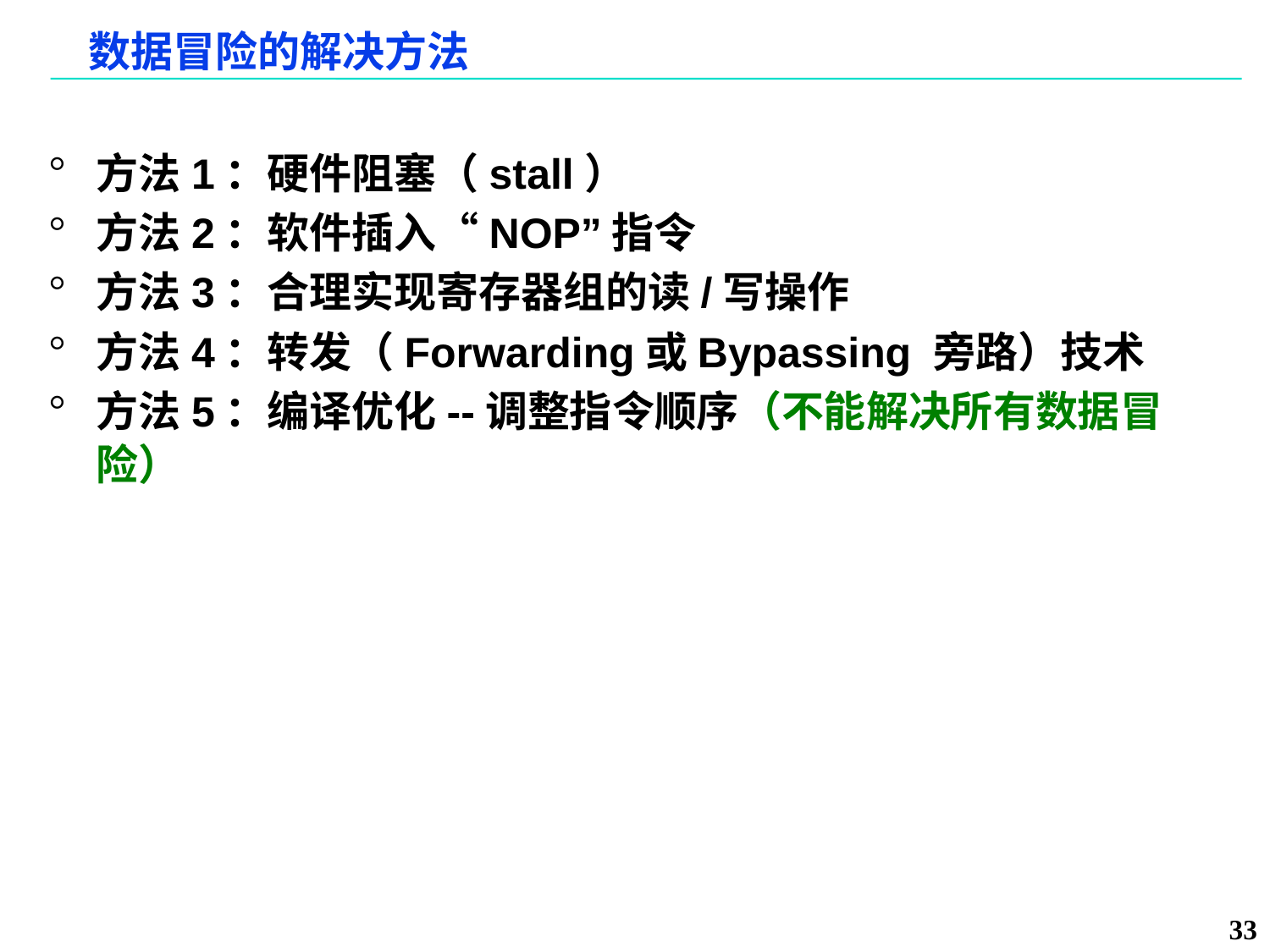

# 数据冒险的解决方法
方法1：硬件阻塞（stall）
方法2：软件插入“NOP”指令
方法3：合理实现寄存器组的读/写操作
方法4：转发（Forwarding或Bypassing 旁路）技术
方法5：编译优化--调整指令顺序（不能解决所有数据冒险）